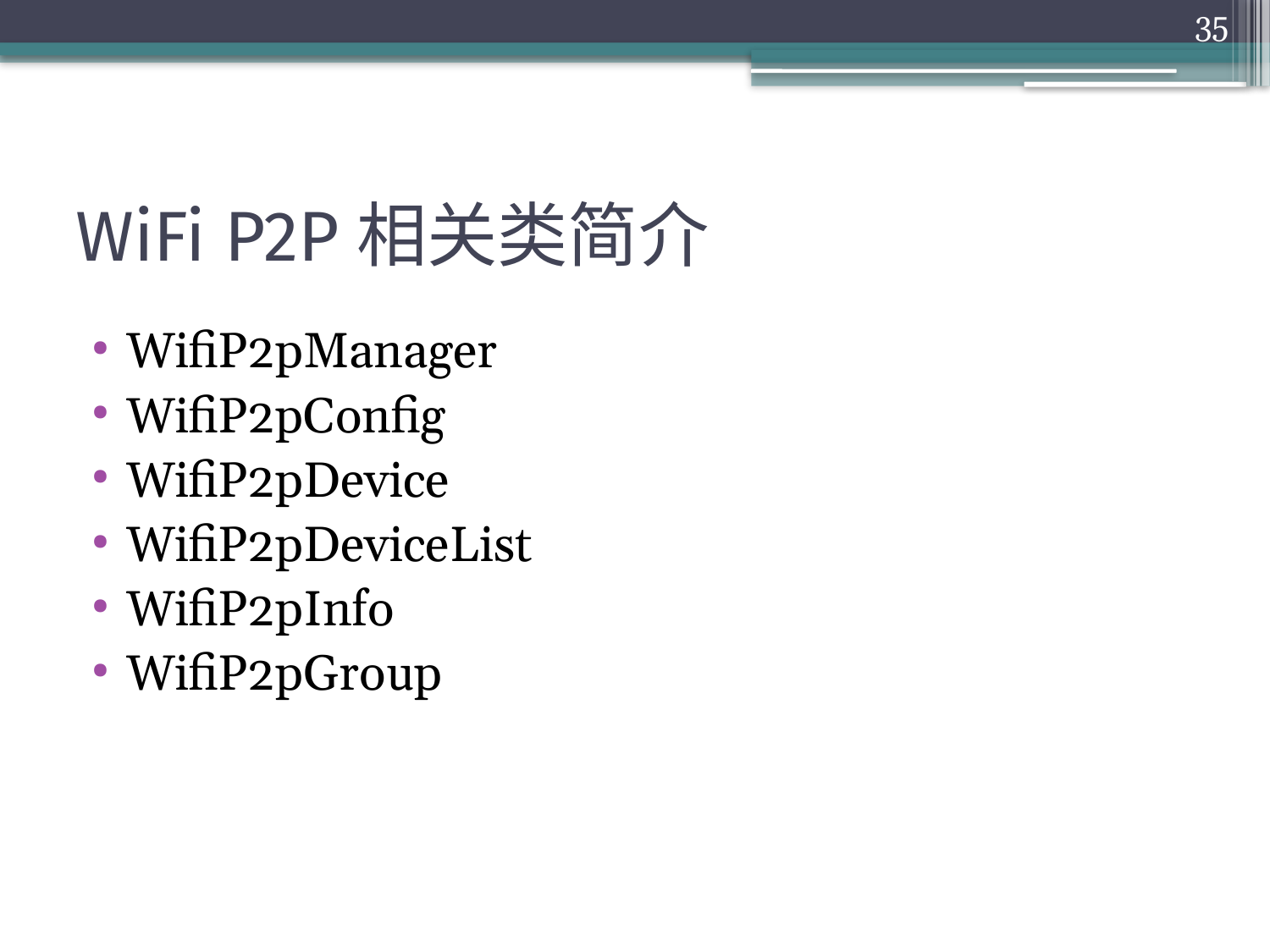

35
# WiFi P2P相关类简介
WifiP2pManager
WifiP2pConfig
WifiP2pDevice
WifiP2pDeviceList
WifiP2pInfo
WifiP2pGroup